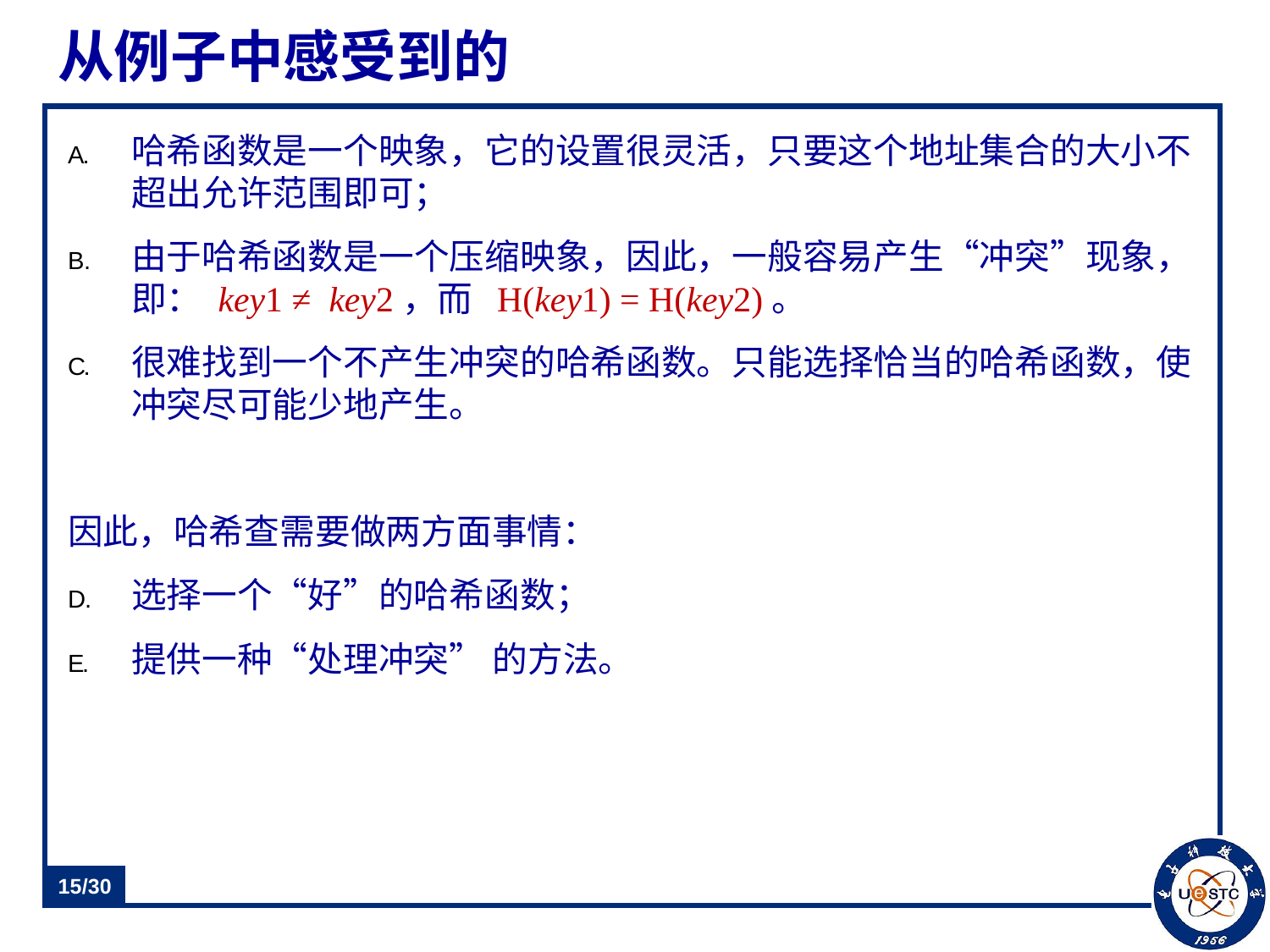

# 从例子中感受到的
哈希函数是一个映象，它的设置很灵活，只要这个地址集合的大小不超出允许范围即可；
由于哈希函数是一个压缩映象，因此，一般容易产生“冲突”现象，即： key1 ≠  key2，而  H(key1) = H(key2)。
很难找到一个不产生冲突的哈希函数。只能选择恰当的哈希函数，使冲突尽可能少地产生。

因此，哈希查需要做两方面事情：
选择一个“好”的哈希函数；
提供一种“处理冲突” 的方法。

15/30